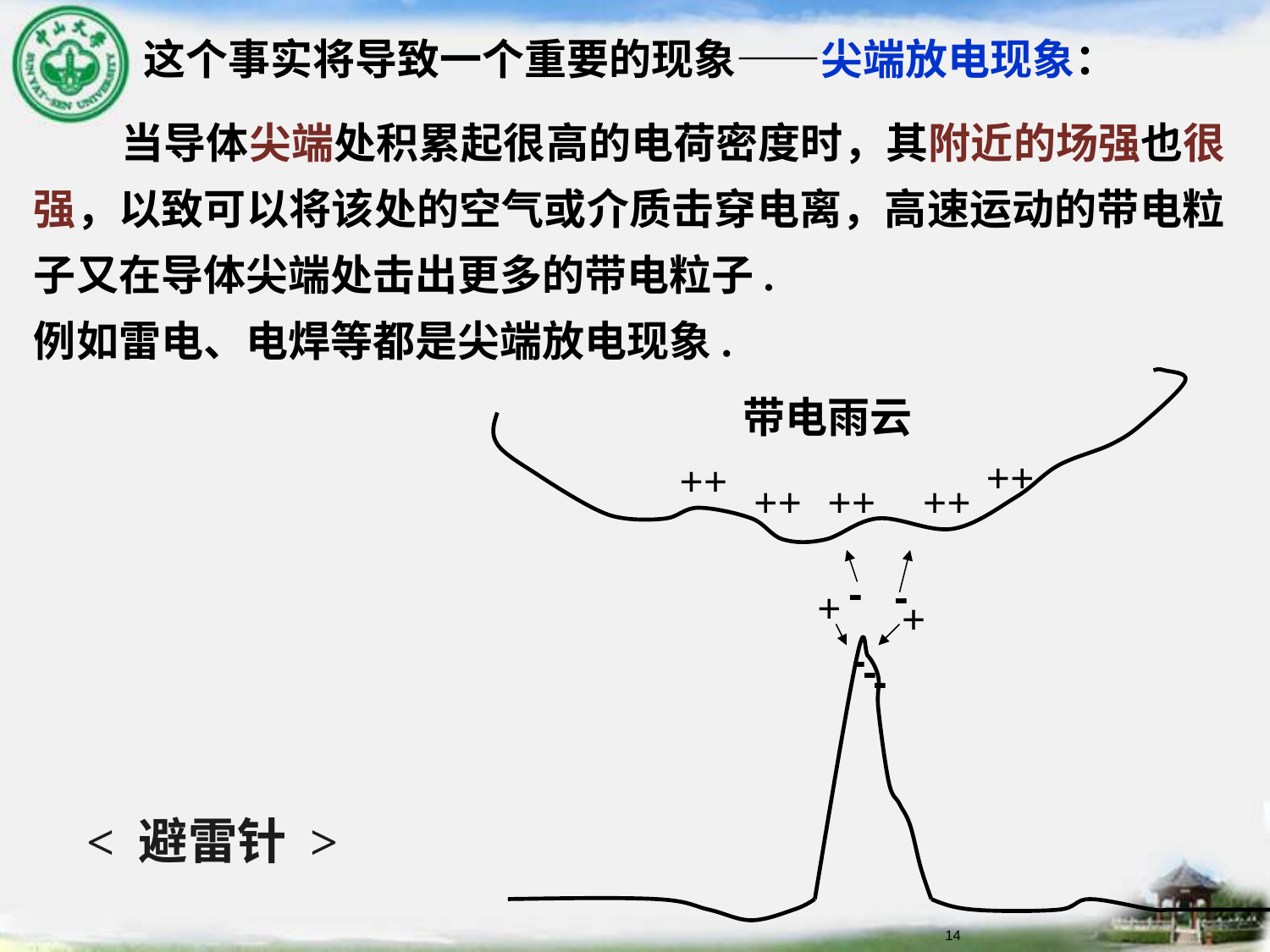

这个事实将导致一个重要的现象——尖端放电现象：
        当导体尖端处积累起很高的电荷密度时，其附近的场强也很强，以致可以将该处的空气或介质击穿电离，高速运动的带电粒子又在导体尖端处击出更多的带电粒子.
例如雷电、电焊等都是尖端放电现象.

带电雨云
++
++
++
++
++

-
-
+
+

-
-
-
< 避雷针 >

14